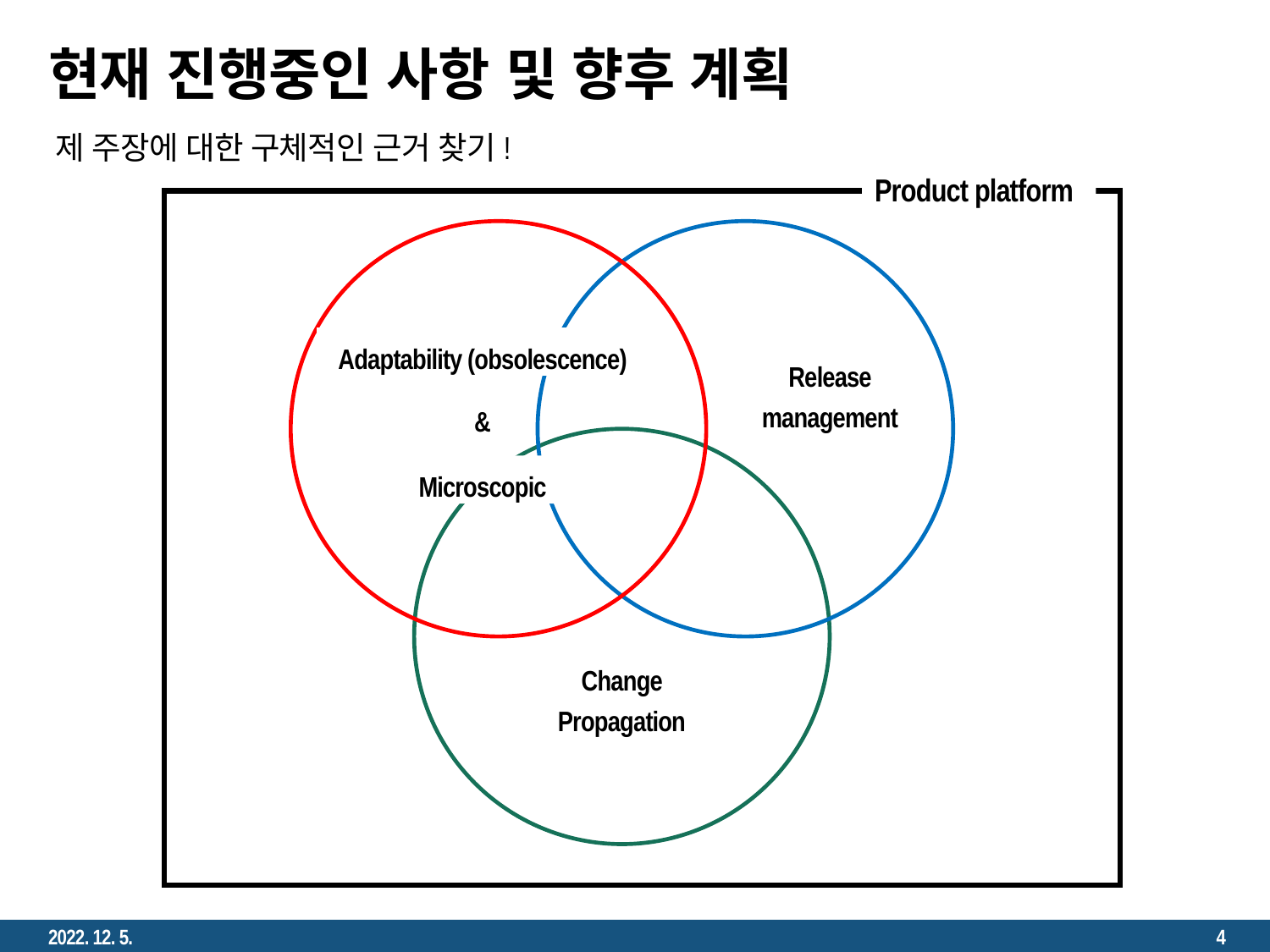

현재 진행중인 사항 및 향후 계획
제 주장에 대한 구체적인 근거 찾기!

Product platform

Adaptability (obsolescence)
Release management
&
Microscopic
Change Propagation
2022. 12. 5.
4